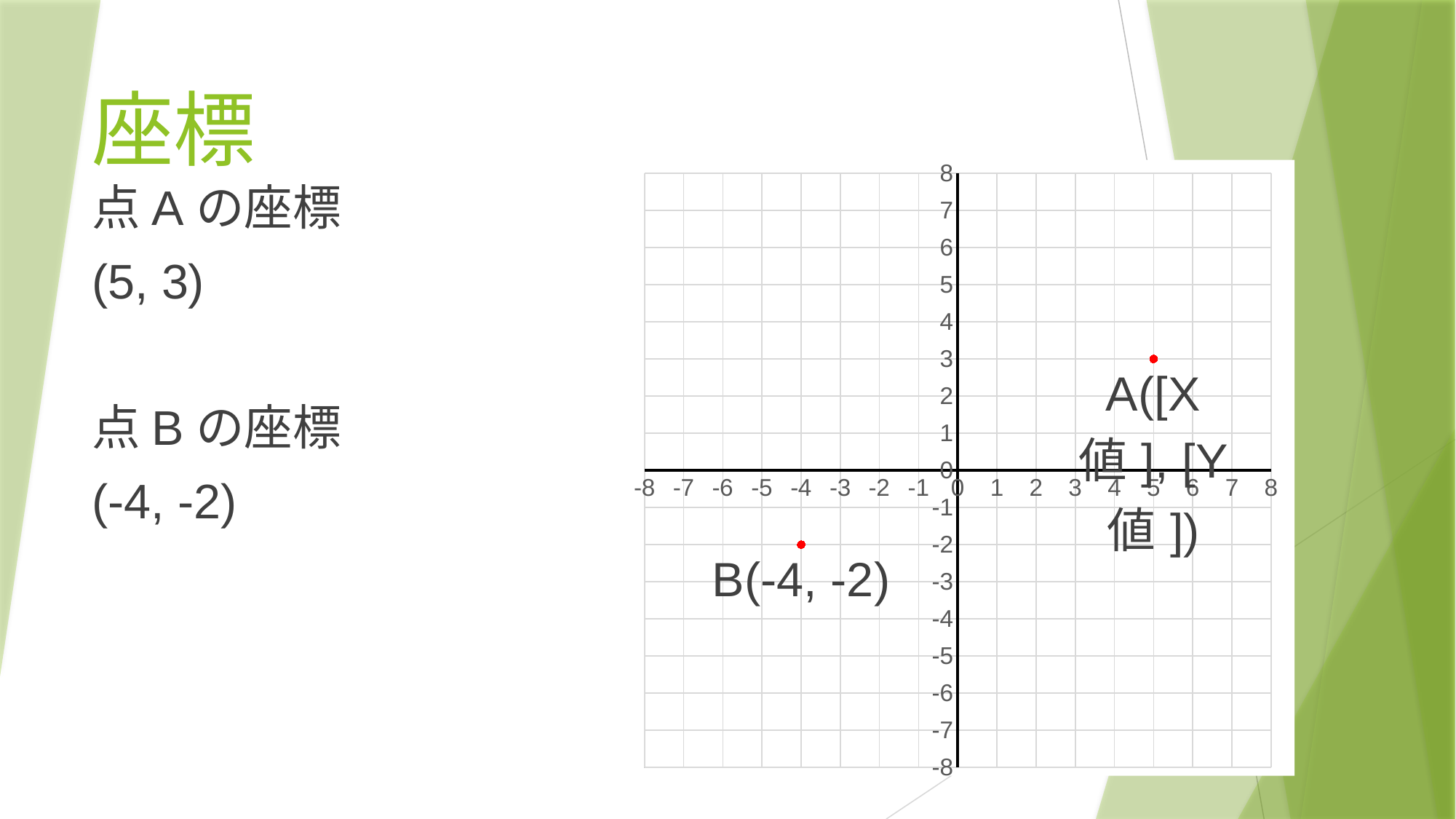

# 座標

### Chart

| Category | Yの値 |
|---|---|
点Aの座標
(5, 3)

点Bの座標
(-4, -2)